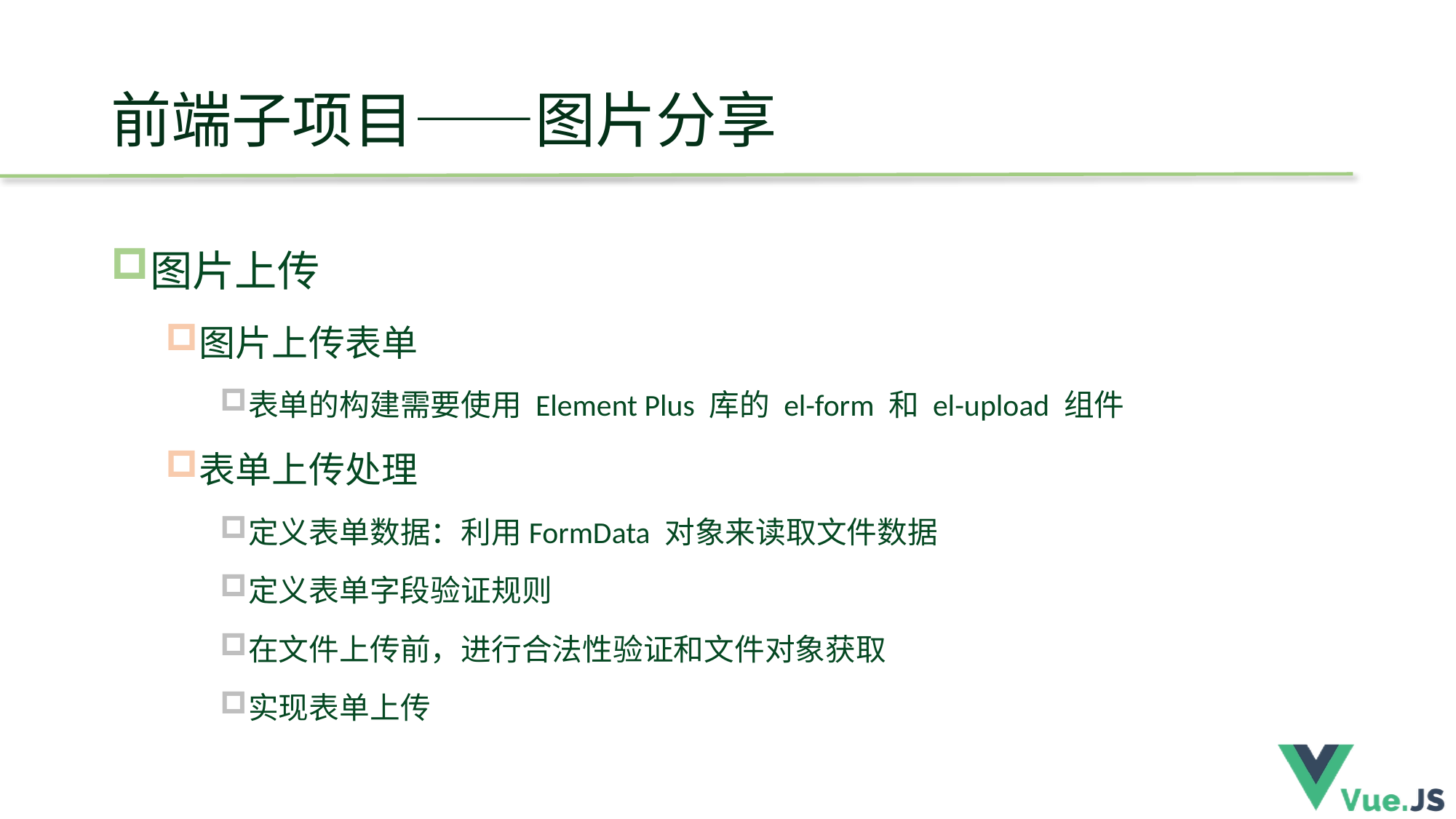

# 前端子项目——图片分享
图片上传
图片上传表单
表单的构建需要使用 Element Plus 库的 el-form 和 el-upload 组件
表单上传处理
定义表单数据：利用FormData 对象来读取文件数据
定义表单字段验证规则
在文件上传前，进行合法性验证和文件对象获取
实现表单上传